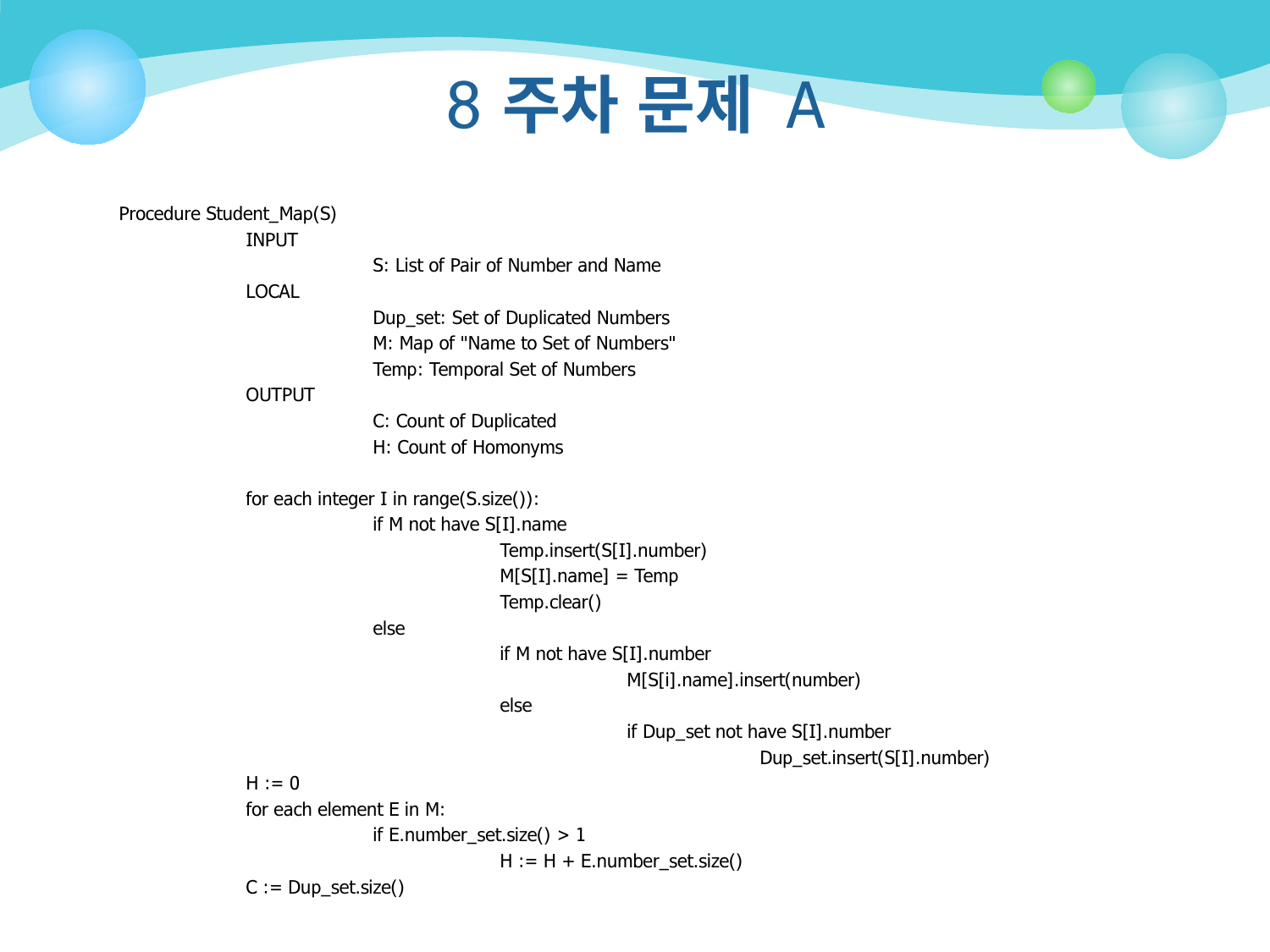

# 8주차 문제 A
Procedure Student_Map(S)
	INPUT
		S: List of Pair of Number and Name
	LOCAL
		Dup_set: Set of Duplicated Numbers
		M: Map of "Name to Set of Numbers"
		Temp: Temporal Set of Numbers
	OUTPUT
		C: Count of Duplicated
		H: Count of Homonyms

	for each integer I in range(S.size()):
		if M not have S[I].name
			Temp.insert(S[I].number)
			M[S[I].name] = Temp
			Temp.clear()
		else
			if M not have S[I].number
				M[S[i].name].insert(number)
			else
				if Dup_set not have S[I].number
					 Dup_set.insert(S[I].number)
	H := 0
	for each element E in M:
		if E.number_set.size() > 1
	 		H := H + E.number_set.size()
	C := Dup_set.size()